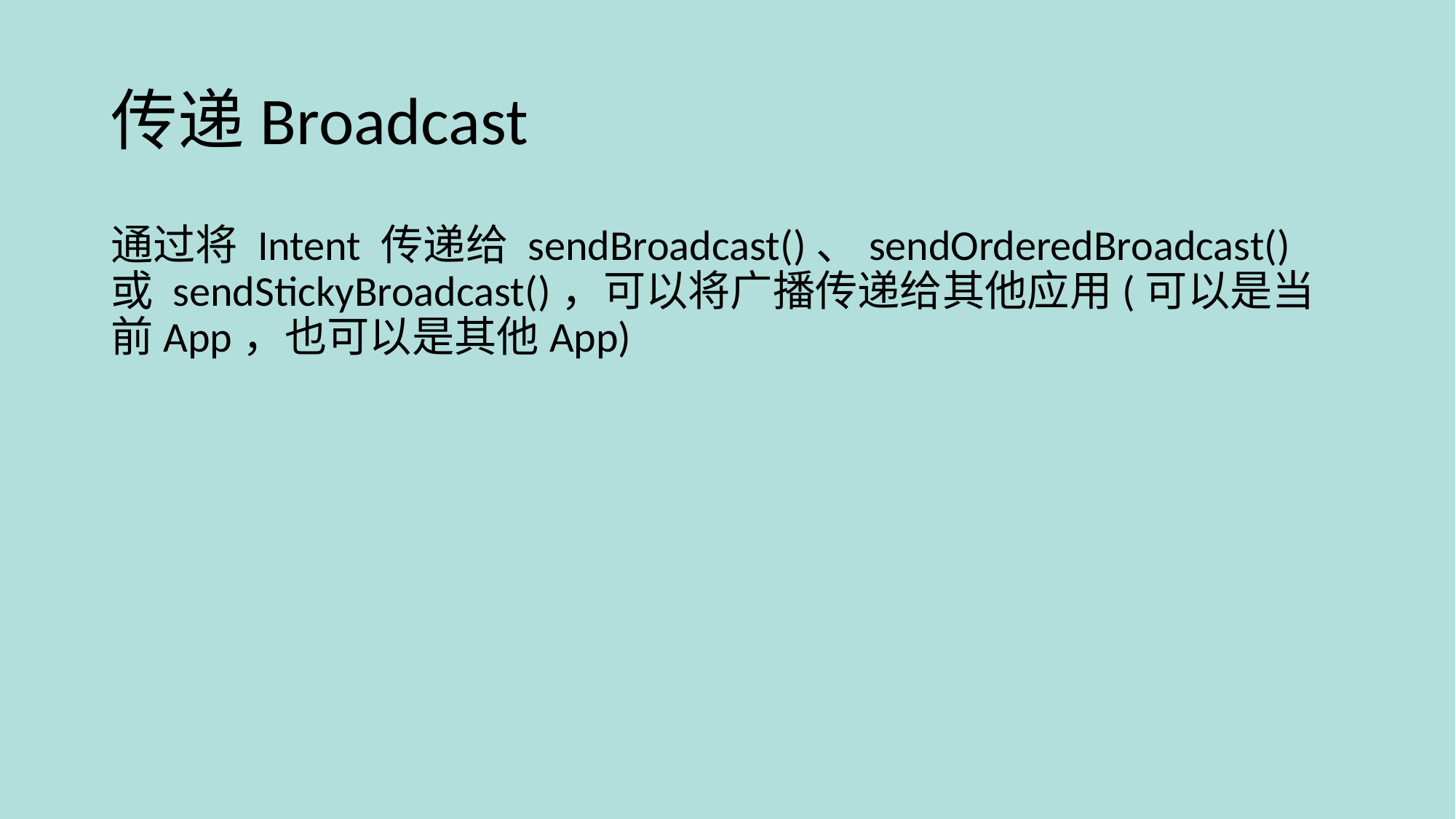

# 传递Broadcast
通过将 Intent 传递给 sendBroadcast()、sendOrderedBroadcast() 或 sendStickyBroadcast()，可以将广播传递给其他应用(可以是当前App，也可以是其他App)